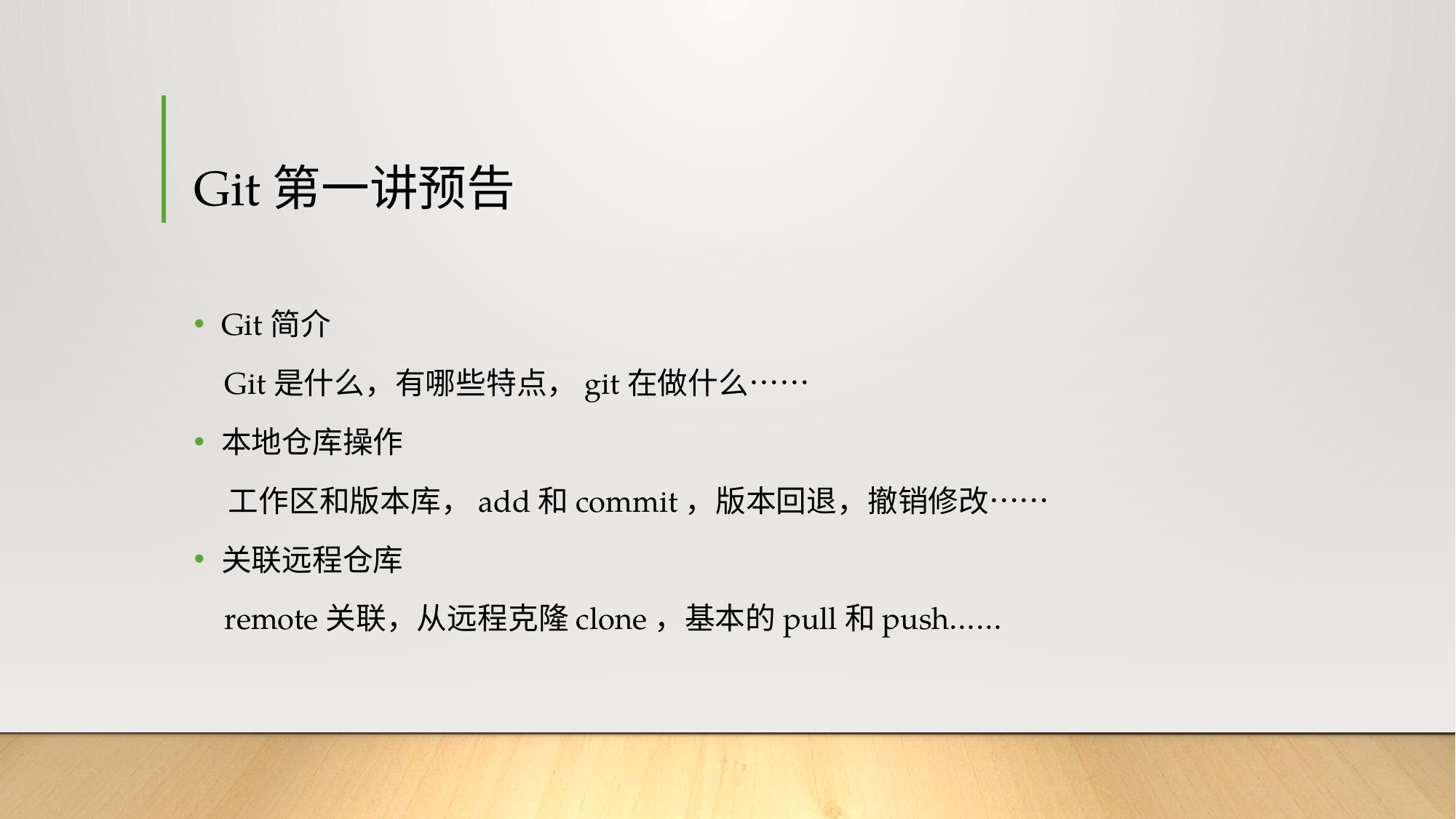

# Git第一讲预告

Git简介
    Git是什么，有哪些特点，git在做什么……
本地仓库操作
    工作区和版本库，add和commit，版本回退，撤销修改……
关联远程仓库
    remote关联，从远程克隆clone，基本的pull和push……